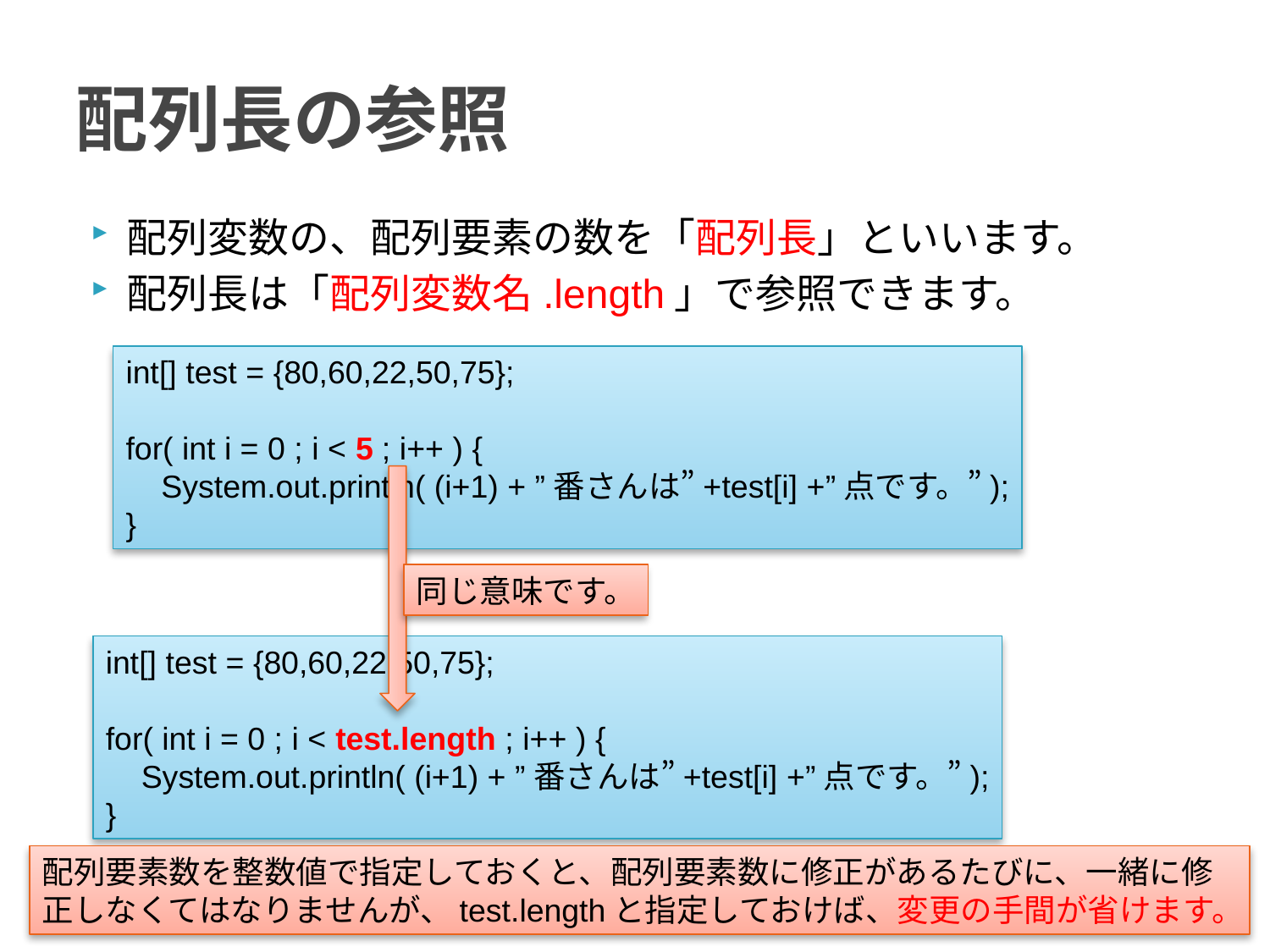

# 配列長の参照
配列変数の、配列要素の数を「配列長」といいます。
配列長は「配列変数名.length」で参照できます。
int[] test = {80,60,22,50,75};

for( int i = 0 ; i < 5 ; i++ ) {
    System.out.println( (i+1) + ”番さんは”+test[i] +”点です。”);
}
同じ意味です。

int[] test = {80,60,22,50,75};

for( int i = 0 ; i < test.length ; i++ ) {
    System.out.println( (i+1) + ”番さんは”+test[i] +”点です。”);
}
配列要素数を整数値で指定しておくと、配列要素数に修正があるたびに、一緒に修正しなくてはなりませんが、test.lengthと指定しておけば、変更の手間が省けます。